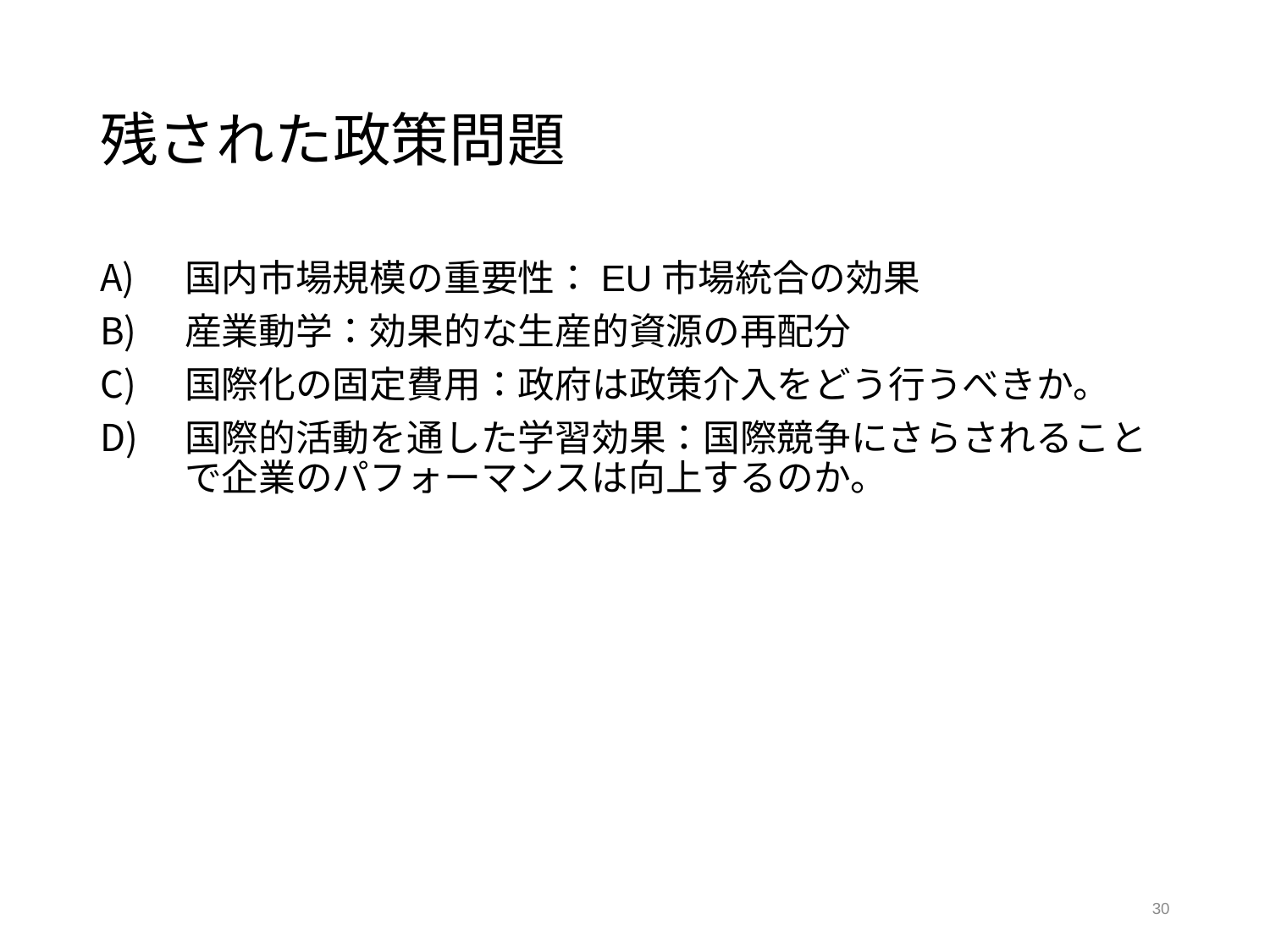

# 残された政策問題
国内市場規模の重要性：EU市場統合の効果
産業動学：効果的な生産的資源の再配分
国際化の固定費用：政府は政策介入をどう行うべきか。
国際的活動を通した学習効果：国際競争にさらされることで企業のパフォーマンスは向上するのか。
30